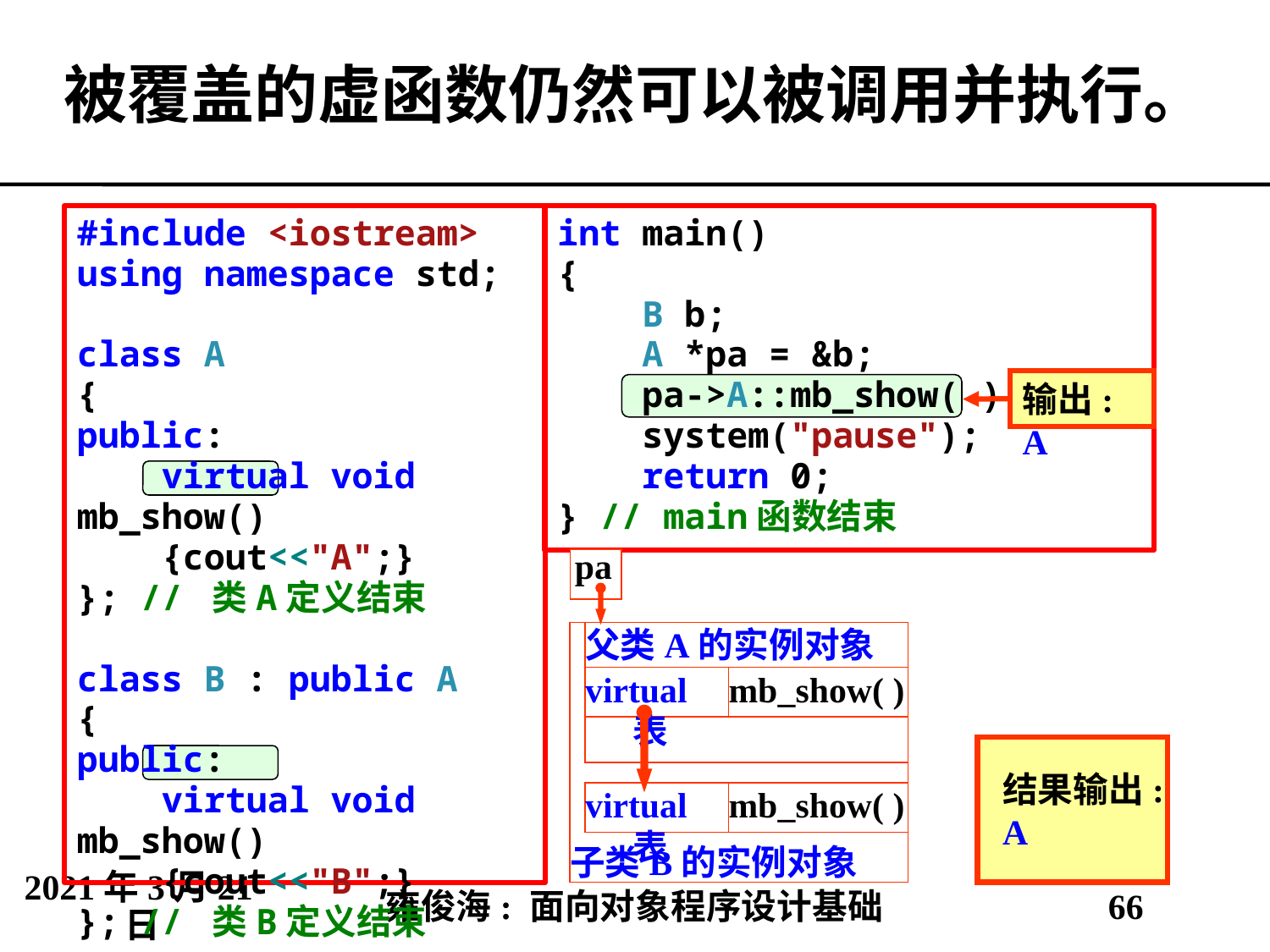

# 被覆盖的虚函数仍然可以被调用并执行。

#include <iostream>
using namespace std;

class A
{
public:
    virtual void mb_show()
    {cout<<"A";}
}; // 类A定义结束

class B : public A
{
public:
    virtual void mb_show()
    {cout<<"B";}
}; // 类B定义结束
int main()
{
    B b;
    A *pa = &b;
    pa->A::mb_show( );
    system("pause");
    return 0;
} // main函数结束
输出: A

pa

子类B的实例对象
父类A的实例对象
virtual表
mb_show( )

virtual表
mb_show( )
结果输出:
A

2021年3月21日
雍俊海: 面向对象程序设计基础
66